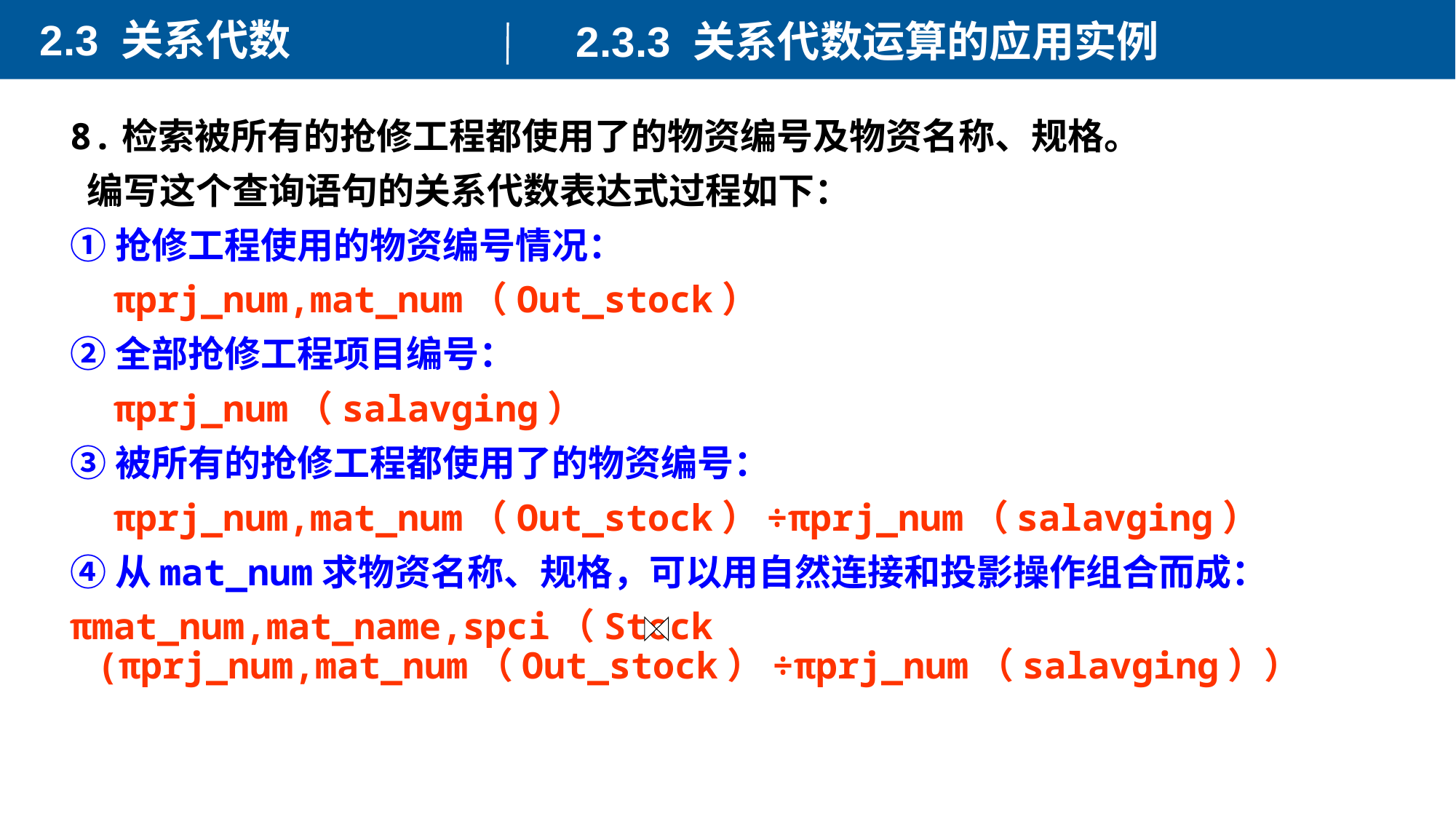

2.3 关系代数
2.3.3 关系代数运算的应用实例
8.检索被所有的抢修工程都使用了的物资编号及物资名称、规格。
 编写这个查询语句的关系代数表达式过程如下：
①抢修工程使用的物资编号情况：
  πprj_num,mat_num（Out_stock）
②全部抢修工程项目编号：
  πprj_num（salavging）
③被所有的抢修工程都使用了的物资编号：
  πprj_num,mat_num（Out_stock）÷πprj_num（salavging）
④从mat_num求物资名称、规格，可以用自然连接和投影操作组合而成：
πmat_num,mat_name,spci（Stock    (πprj_num,mat_num（Out_stock）÷πprj_num（salavging））